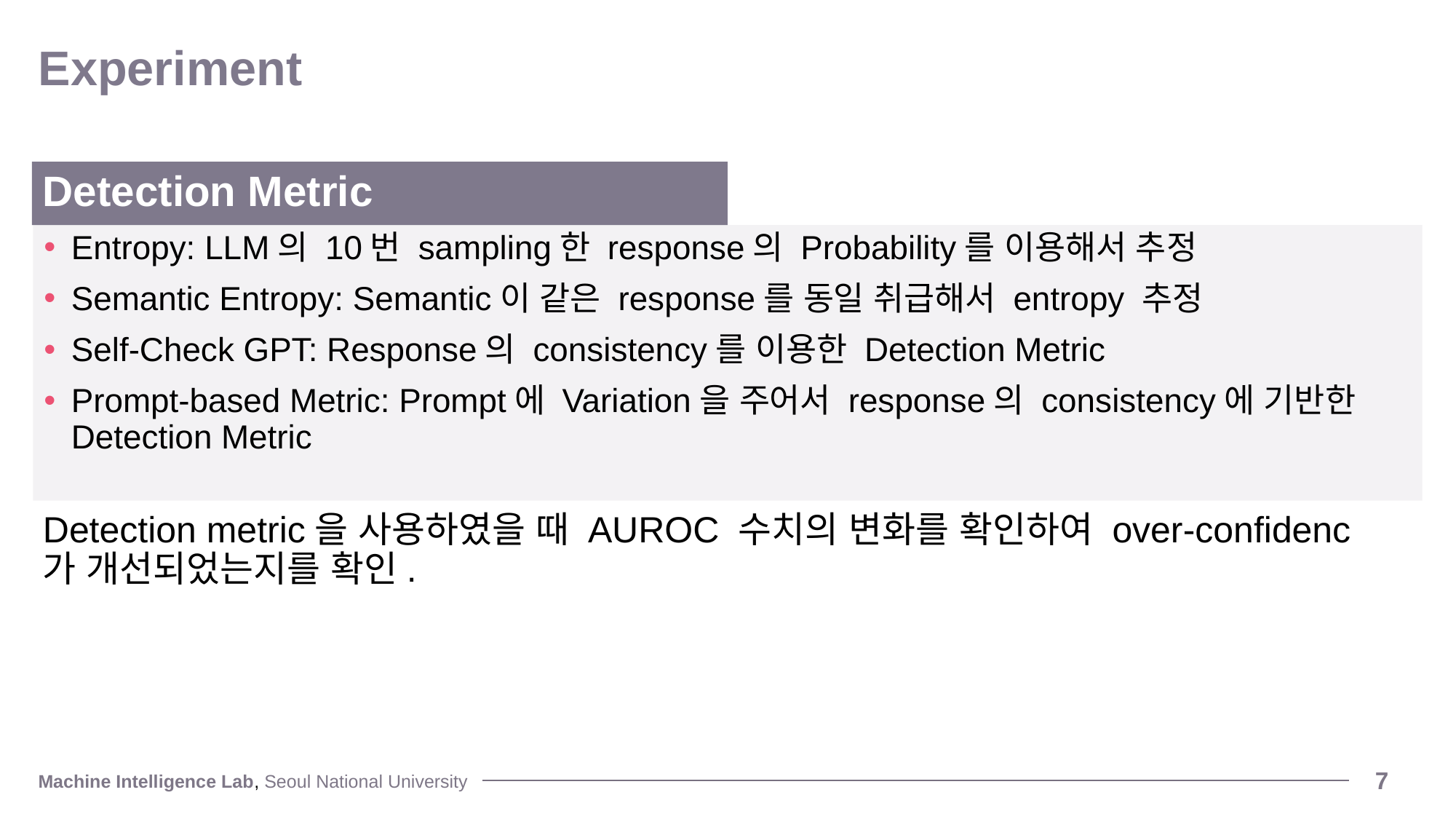

# Experiment
Detection Metric
Entropy: LLM의 10번 sampling한 response의 Probability를 이용해서 추정
Semantic Entropy: Semantic이 같은 response를 동일 취급해서 entropy 추정
Self-Check GPT: Response의 consistency를 이용한 Detection Metric
Prompt-based Metric: Prompt에 Variation을 주어서 response의 consistency에 기반한 Detection Metric

Detection metric을 사용하였을 때 AUROC 수치의 변화를 확인하여 over-confidenc가 개선되었는지를 확인.